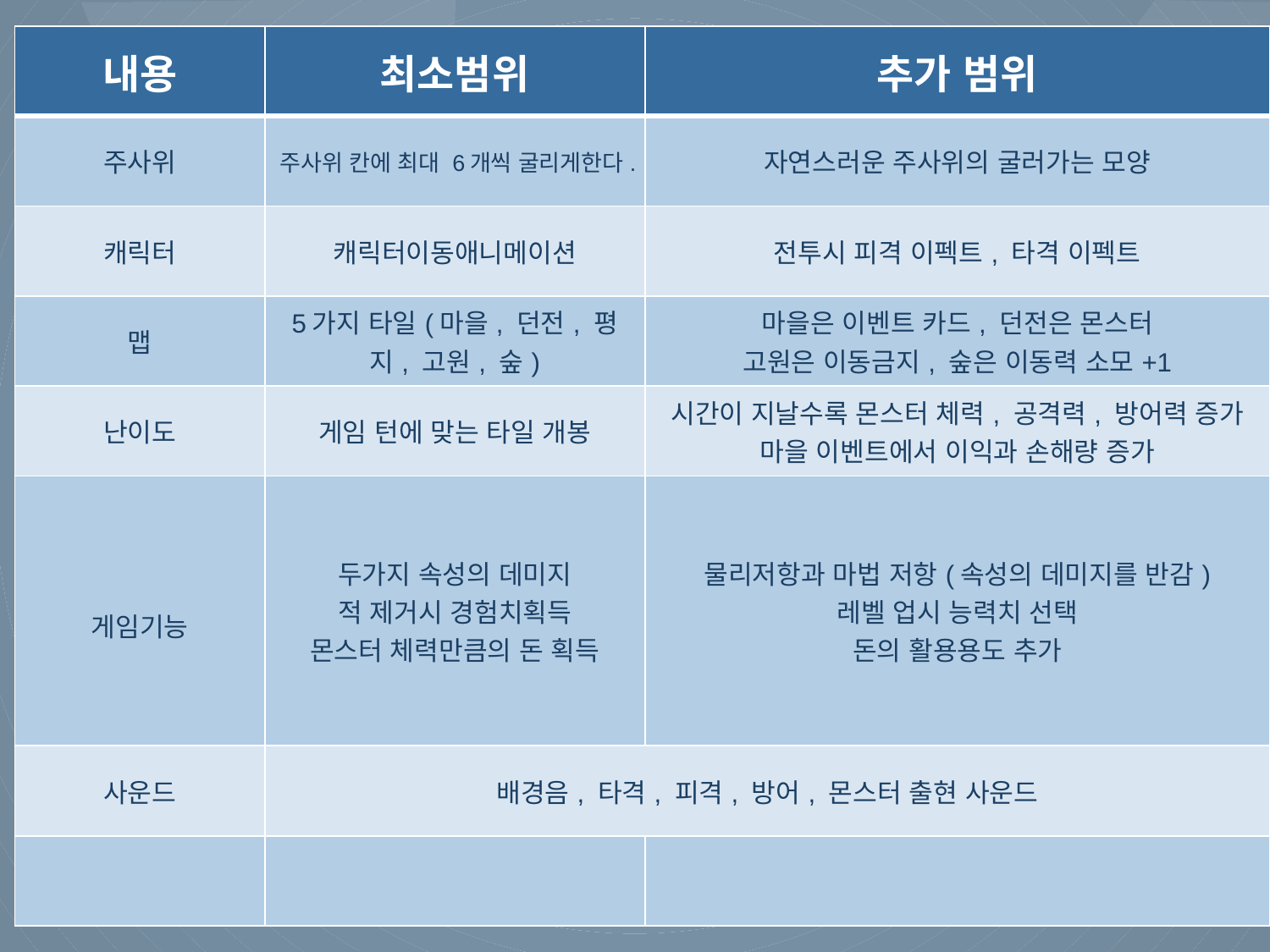

| 내용 | 최소범위 | 추가 범위 |
| --- | --- | --- |
| 주사위 | 주사위 칸에 최대 6개씩 굴리게한다. | 자연스러운 주사위의 굴러가는 모양 |
| 캐릭터 | 캐릭터이동애니메이션 | 전투시 피격 이펙트, 타격 이펙트 |
| 맵 | 5가지 타일(마을, 던전, 평지, 고원, 숲) | 마을은 이벤트 카드, 던전은 몬스터 고원은 이동금지, 숲은 이동력 소모+1 |
| 난이도 | 게임 턴에 맞는 타일 개봉 | 시간이 지날수록 몬스터 체력, 공격력, 방어력 증가 마을 이벤트에서 이익과 손해량 증가 |
| 게임기능 | 두가지 속성의 데미지 적 제거시 경험치획득 몬스터 체력만큼의 돈 획득 | 물리저항과 마법 저항(속성의 데미지를 반감) 레벨 업시 능력치 선택 돈의 활용용도 추가 |
| 사운드 | 배경음, 타격, 피격, 방어, 몬스터 출현 사운드 |  |
|  |  |  |